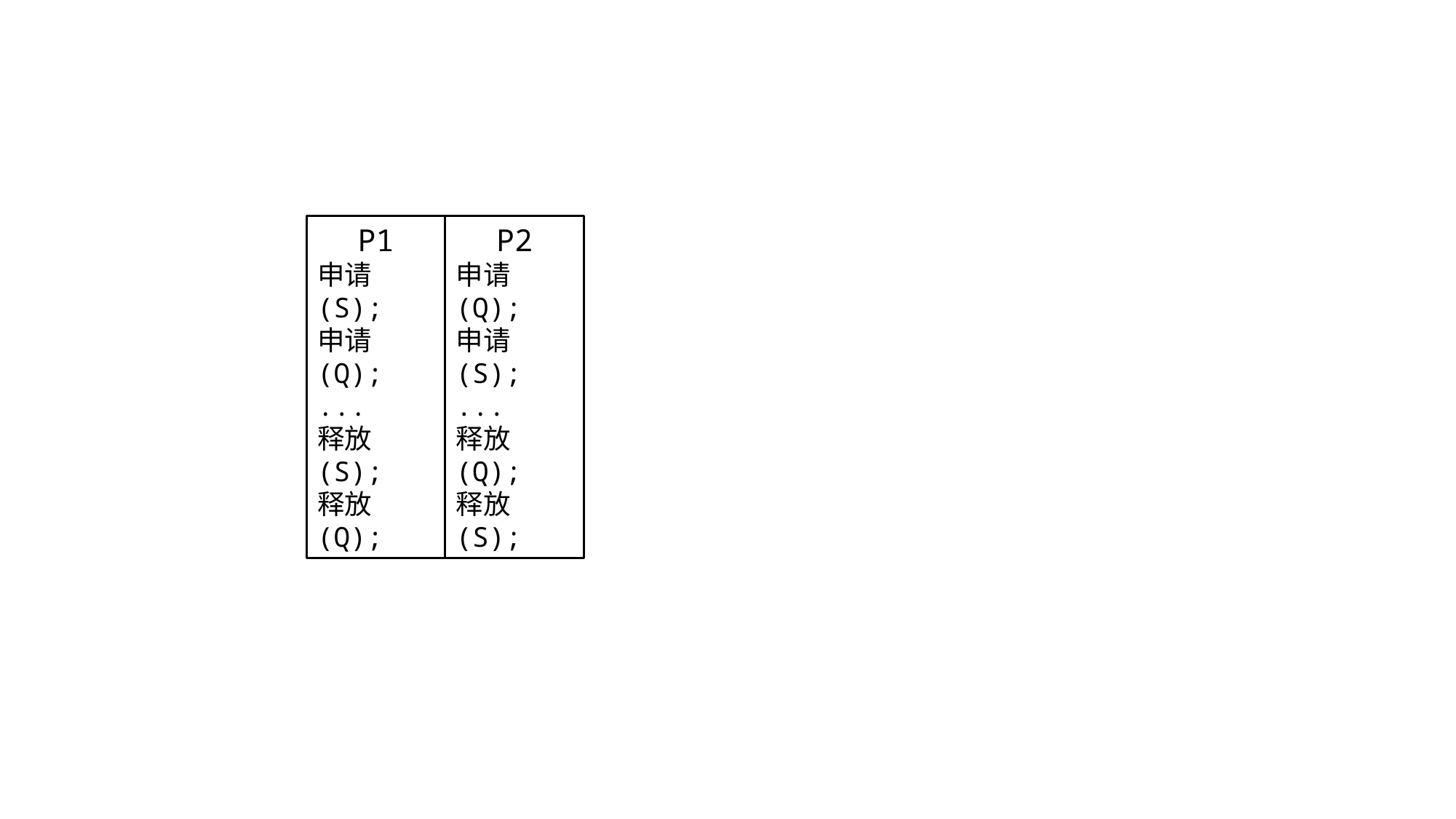

P1
申请(S);
申请(Q);
...
释放(S);
释放(Q);
P2
申请(Q);
申请(S);
...
释放(Q);
释放(S);